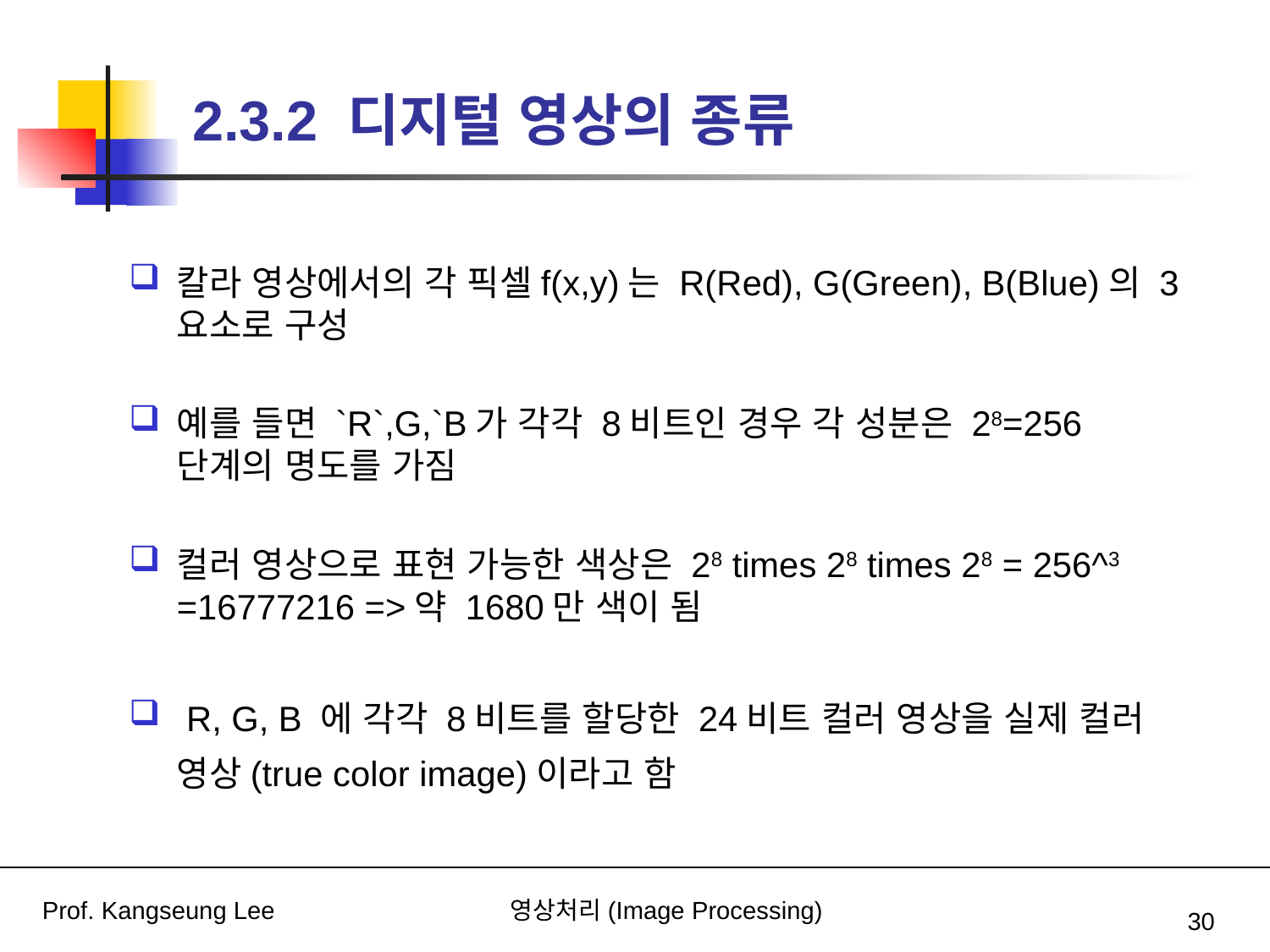

# 2.3.2 디지털 영상의 종류
칼라 영상에서의 각 픽셀f(x,y)는 R(Red), G(Green), B(Blue)의 3요소로 구성

예를 들면 `R`,G,`B가 각각 8비트인 경우 각 성분은 28=256 단계의 명도를 가짐

컬러 영상으로 표현 가능한 색상은 28 times 28 times 28 = 256^3 =16777216 =>약 1680만 색이 됨

 R, G, B 에 각각 8비트를 할당한 24비트 컬러 영상을 실제 컬러 영상(true color image)이라고 함
30

Prof. Kangseung Lee